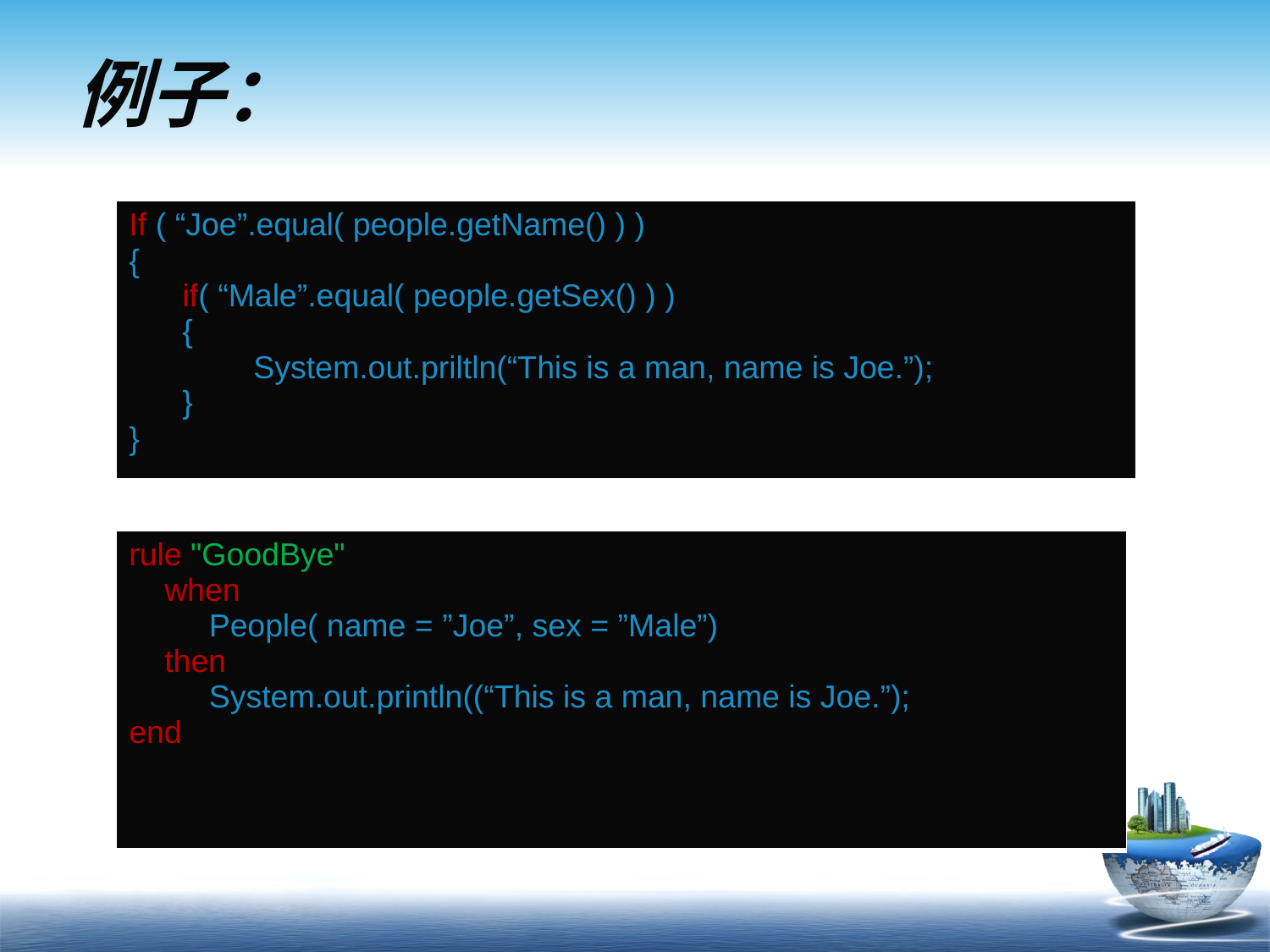

# 例子：
| If ( “Joe”.equal( people.getName() ) ) { if( “Male”.equal( people.getSex() ) ) { System.out.priltln(“This is a man, name is Joe.”); } } |
| --- |
| rule "GoodBye" when People( name = ”Joe”, sex = ”Male”) then System.out.println((“This is a man, name is Joe.”); end |
| --- |